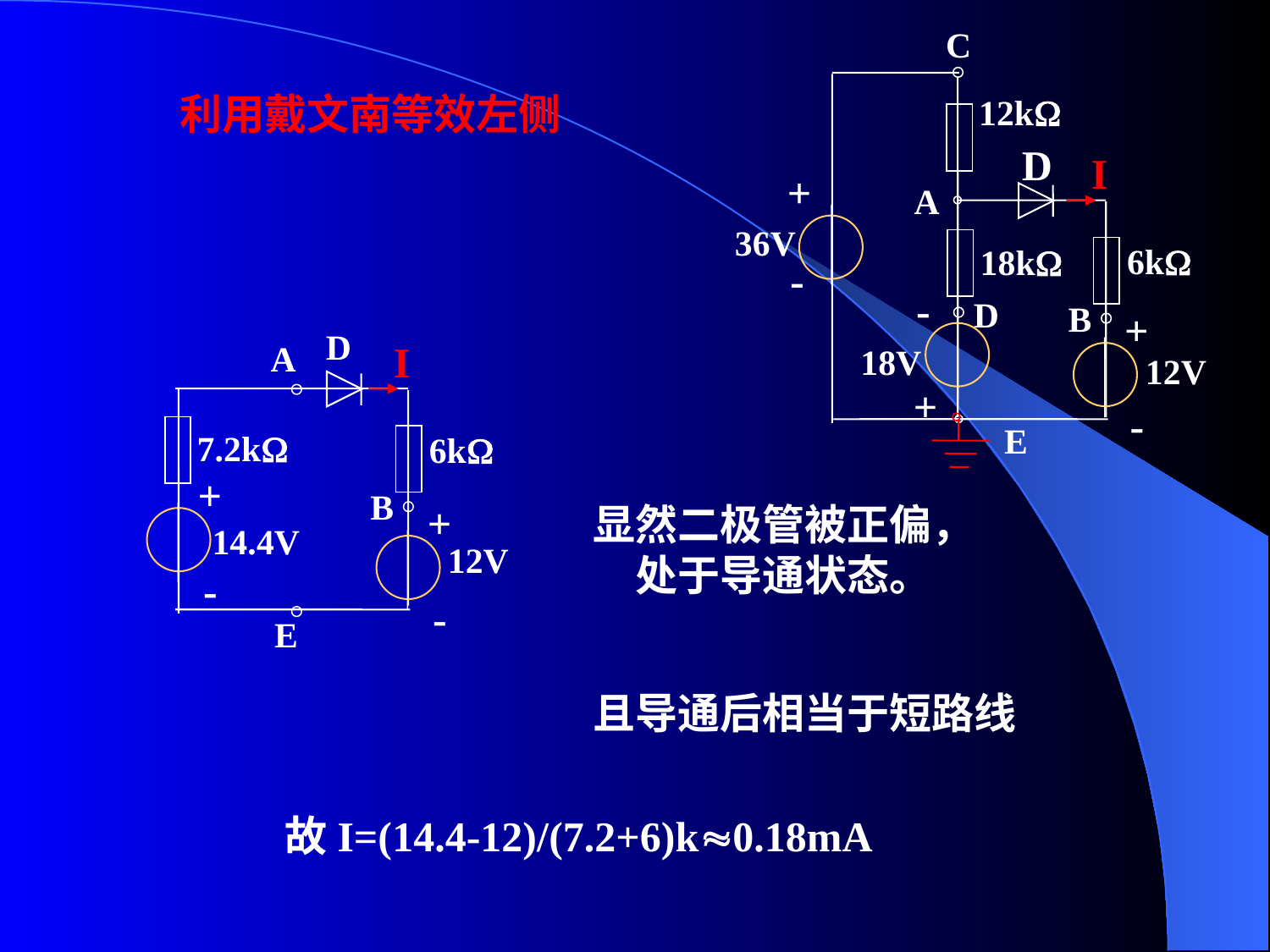

C

12kΩ

D
I
-

+
A

36V
6kΩ
18kΩ

-

+
D
B
+

-

18V
12V

E
利用戴文南等效左侧

D
I
A

7.2kΩ
6kΩ

+

-
B
+

-

14.4V
12V
E

显然二极管被正偏，处于导通状态。
且导通后相当于短路线
故I=(14.4-12)/(7.2+6)k≈0.18mA